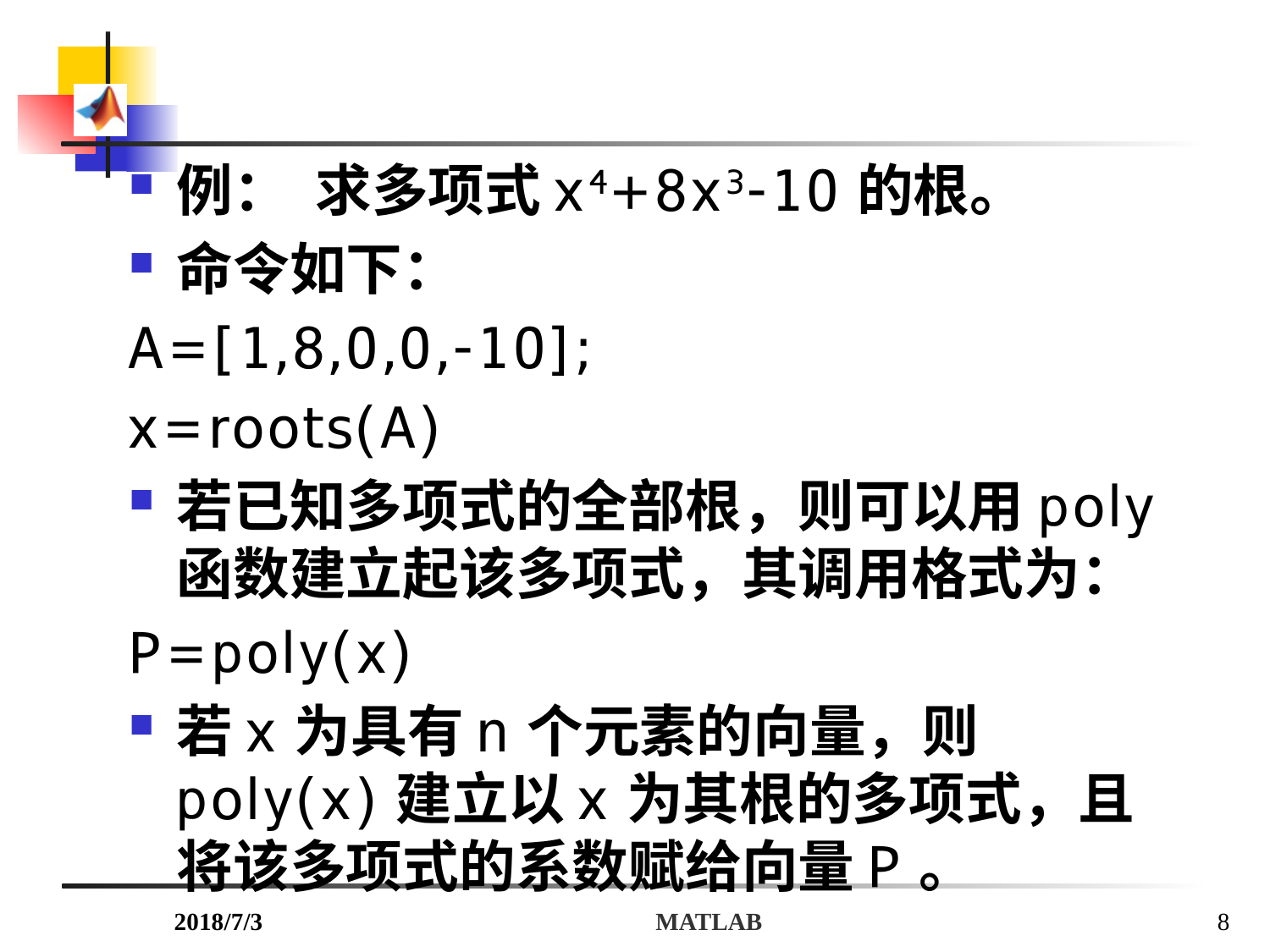

例：  求多项式x4+8x3-10的根。
命令如下：
A=[1,8,0,0,-10];
x=roots(A)
若已知多项式的全部根，则可以用poly函数建立起该多项式，其调用格式为：
P=poly(x)
若x为具有n个元素的向量，则poly(x)建立以x为其根的多项式，且将该多项式的系数赋给向量P。
2018/7/3
MATLAB
8